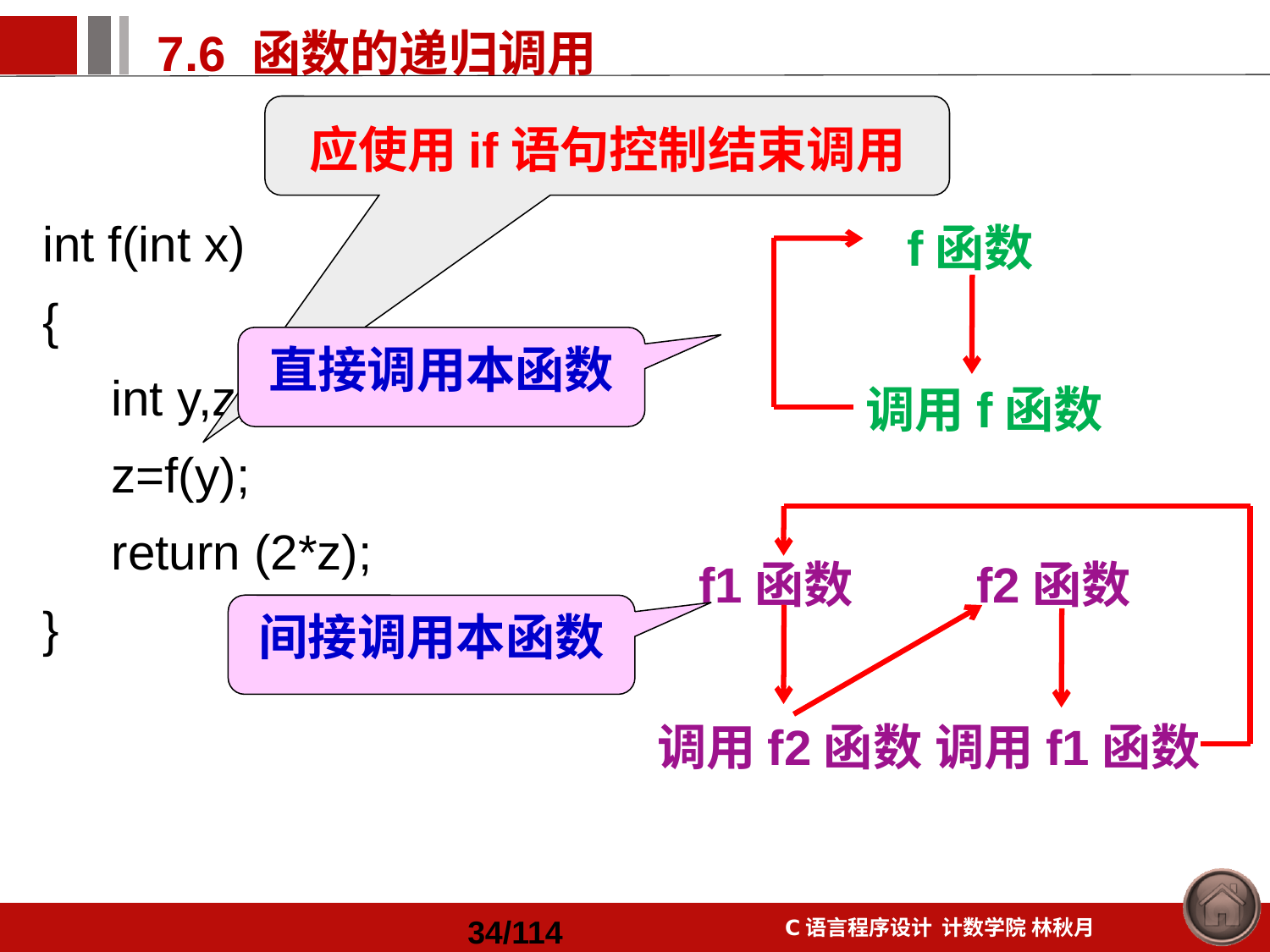

应使用if语句控制结束调用
int f(int x)
{
     int y,z;
     z=f(y);
     return (2*z);
}
   f函数

调用f函数
直接调用本函数
   f1函数

调用f2函数
   f2函数

调用f1函数
间接调用本函数